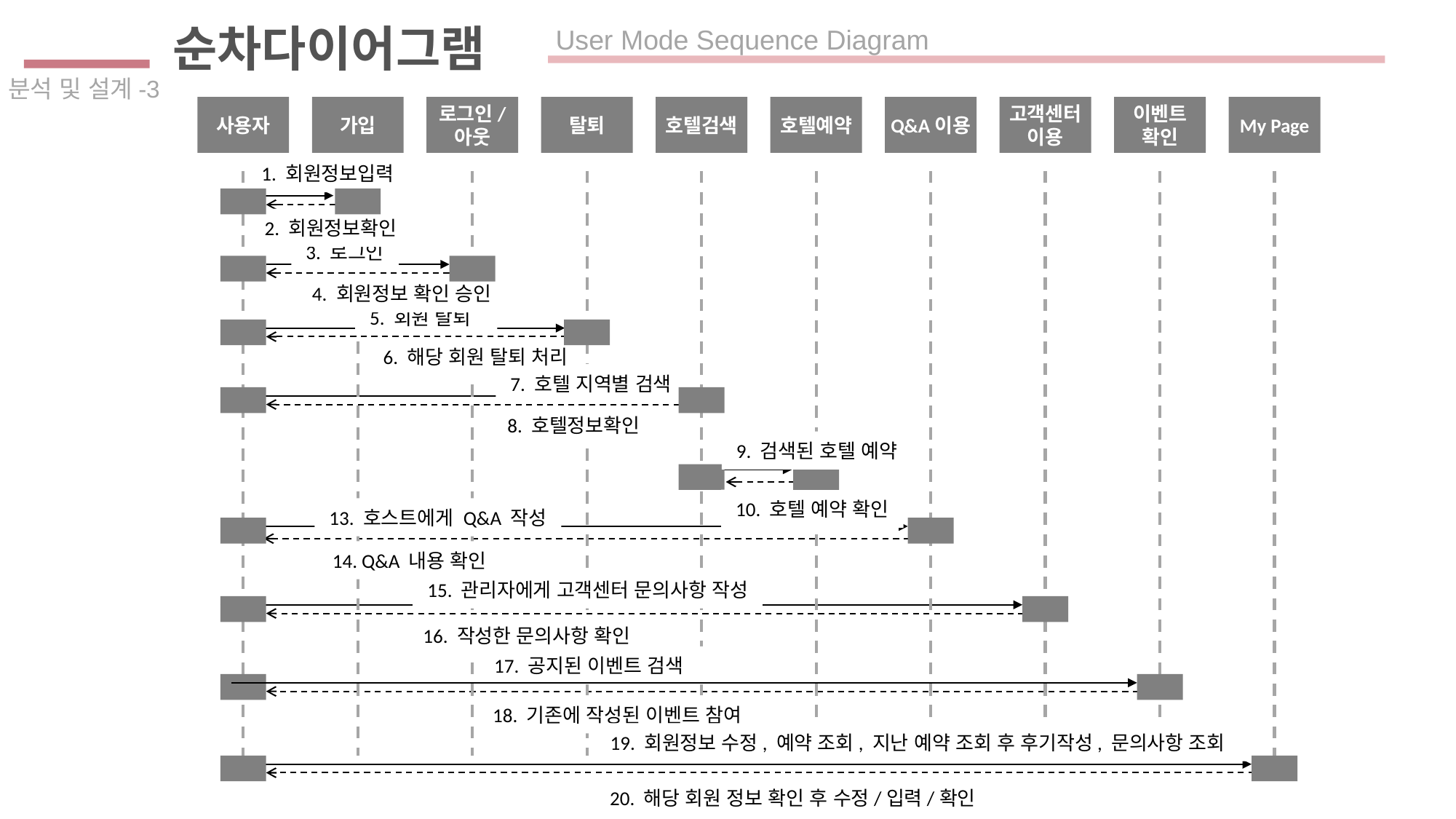

순차다이어그램
User Mode Sequence Diagram
분석 및 설계-3
사용자
가입
로그인/
아웃
탈퇴
호텔검색
호텔예약
Q&A이용
고객센터
이용
이벤트
확인
My Page
1. 회원정보입력

2. 회원정보확인
3. 로그인

4. 회원정보 확인 승인
5. 회원 탈퇴

6. 해당 회원 탈퇴 처리
7. 호텔 지역별 검색

8. 호텔정보확인
9. 검색된 호텔 예약

10. 호텔 예약 확인
13. 호스트에게 Q&A 작성

14. Q&A 내용 확인
15. 관리자에게 고객센터 문의사항 작성

16. 작성한 문의사항 확인
17. 공지된 이벤트 검색

18. 기존에 작성된 이벤트 참여
19. 회원정보 수정, 예약 조회, 지난 예약 조회 후 후기작성, 문의사항 조회

20. 해당 회원 정보 확인 후 수정/입력/확인